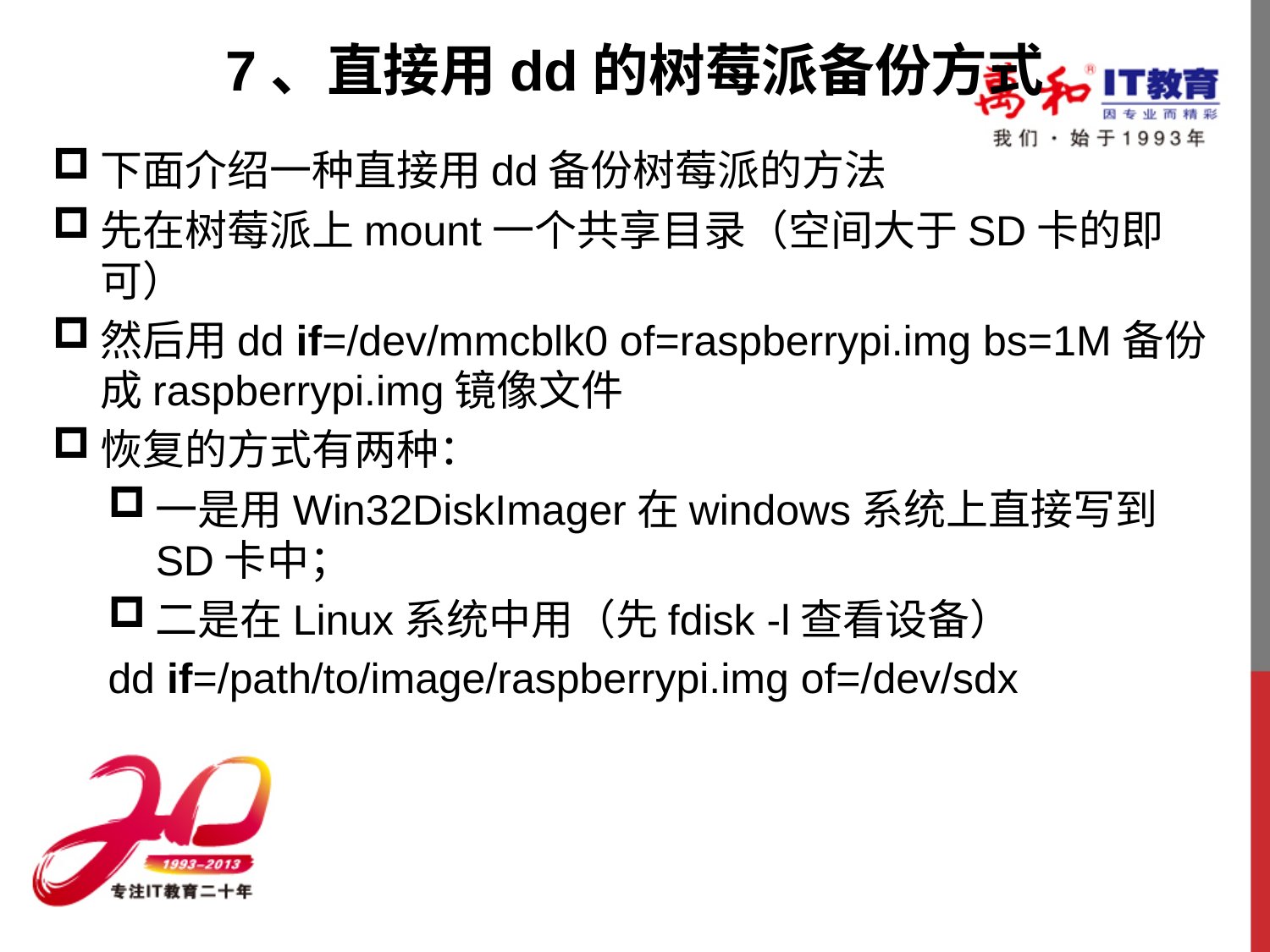

# 7、直接用dd的树莓派备份方式
下面介绍一种直接用dd备份树莓派的方法
先在树莓派上mount一个共享目录（空间大于SD卡的即可）
然后用dd if=/dev/mmcblk0 of=raspberrypi.img bs=1M备份成raspberrypi.img镜像文件
恢复的方式有两种：
一是用Win32DiskImager在windows系统上直接写到SD卡中；
二是在Linux系统中用（先fdisk -l查看设备）
dd if=/path/to/image/raspberrypi.img of=/dev/sdx